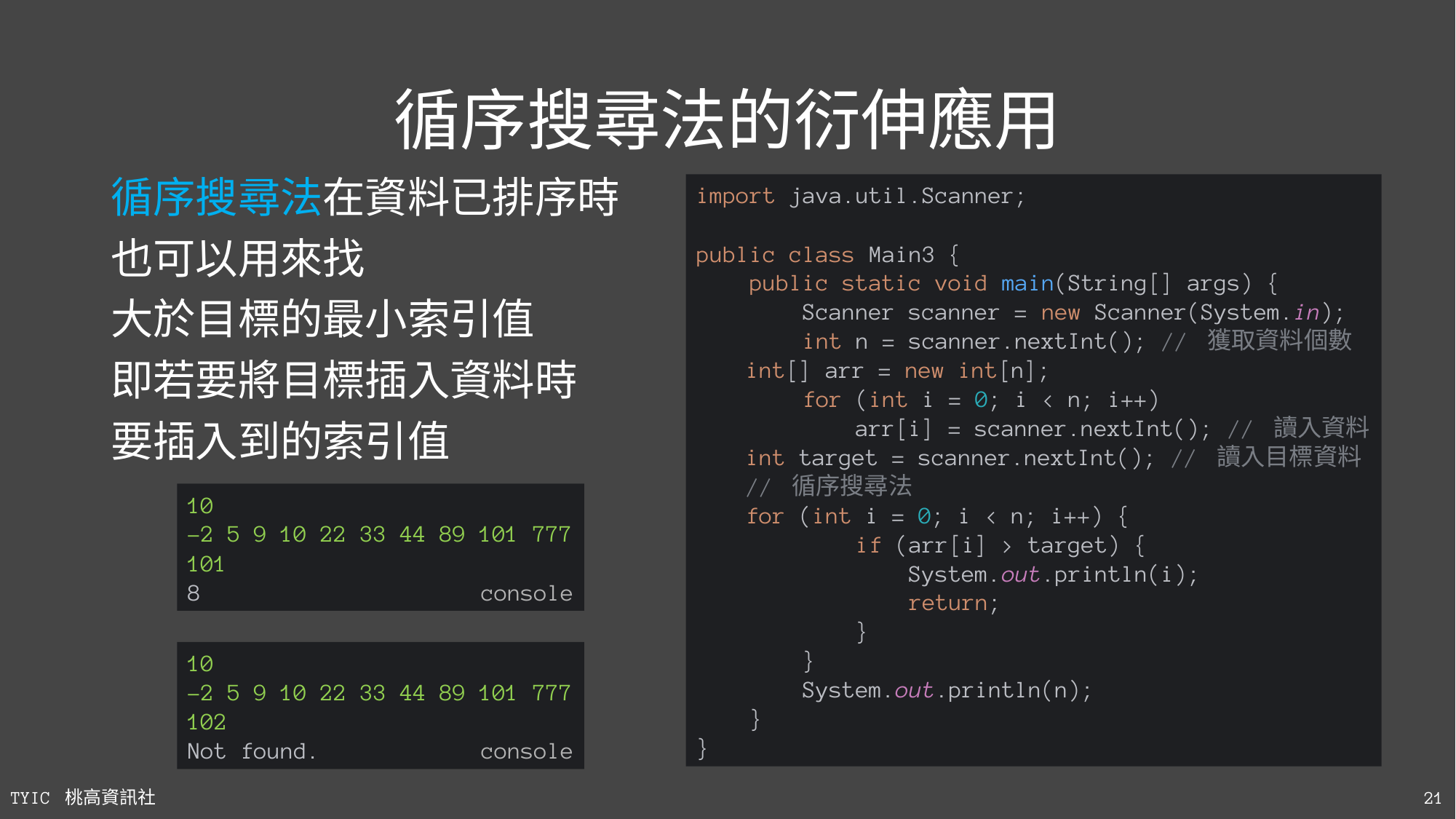

# 循序搜尋法的衍伸應用
循序搜尋法在資料已排序時
也可以用來找
大於目標的最小索引值
即若要將目標插入資料時
要插入到的索引值
import java.util.Scanner;
public class Main3 {
    public static void main(String[] args) {
        Scanner scanner = new Scanner(System.in);
        int n = scanner.nextInt(); // 獲取資料個數
        int[] arr = new int[n];
        for (int i = 0; i < n; i++)
            arr[i] = scanner.nextInt(); // 讀入資料
        int target = scanner.nextInt(); // 讀入目標資料
        // 循序搜尋法
        for (int i = 0; i < n; i++) {
            if (arr[i] > target) {
                System.out.println(i);
                return;
            }
        }
        System.out.println(n);
    }
}
10
-2 5 9 10 22 33 44 89 101 777
101
8
console
10
-2 5 9 10 22 33 44 89 101 777
102
Not found.
console